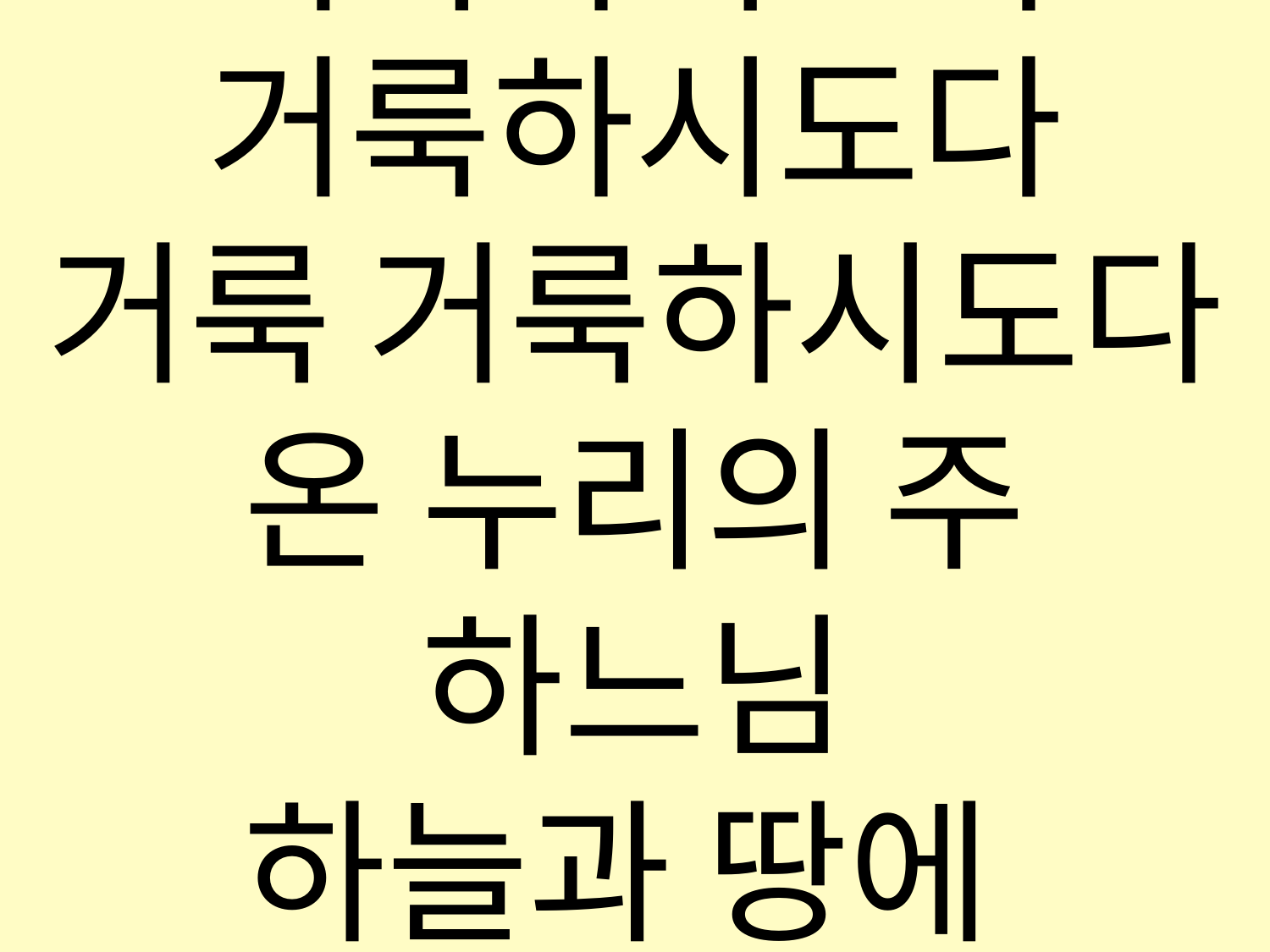

거룩하시도다 거룩하시도다
거룩 거룩하시도다
온 누리의 주 하느님
하늘과 땅에
가득 찬 그 영광